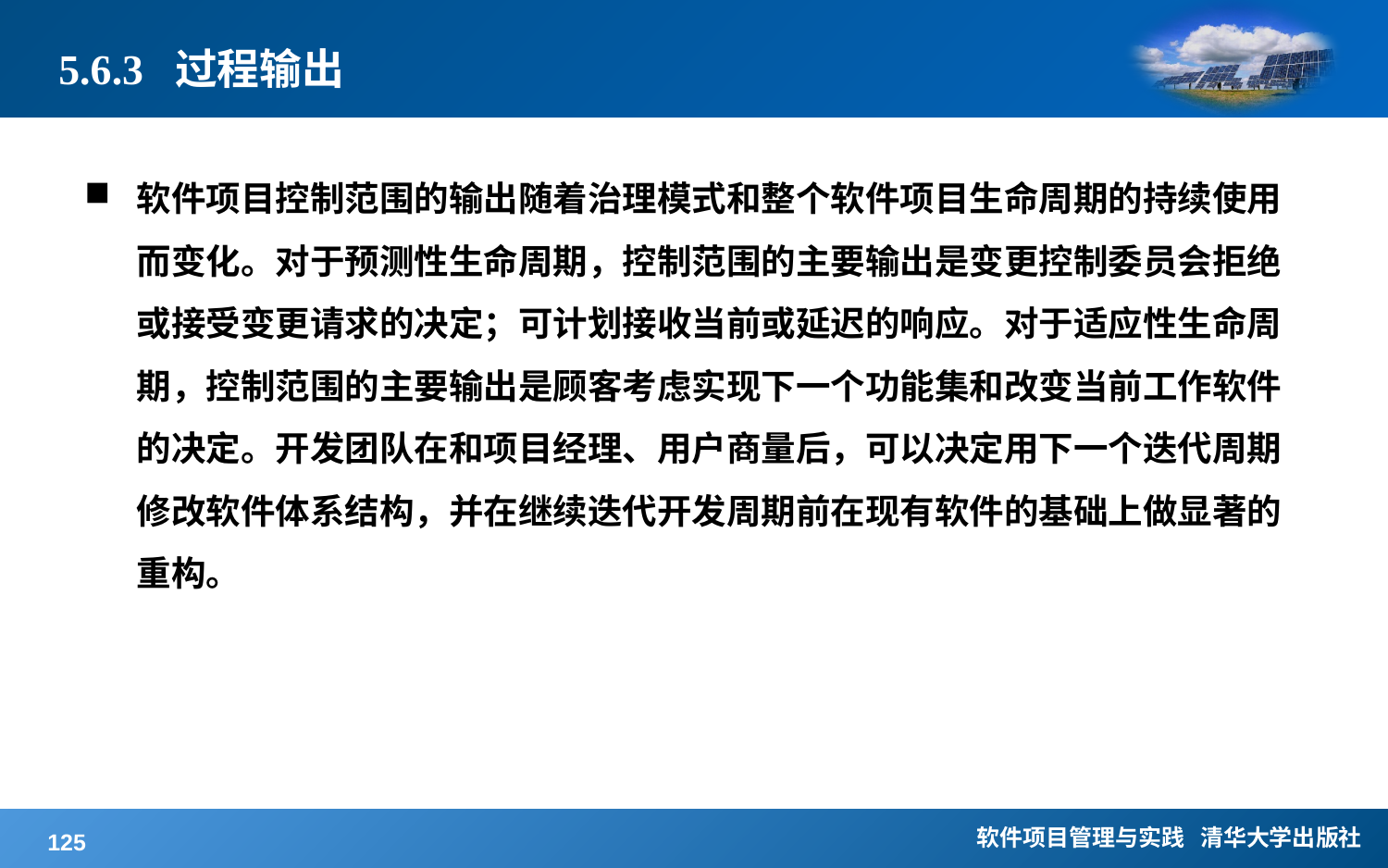

# 5.6.3  过程输出
软件项目控制范围的输出随着治理模式和整个软件项目生命周期的持续使用而变化。对于预测性生命周期，控制范围的主要输出是变更控制委员会拒绝或接受变更请求的决定；可计划接收当前或延迟的响应。对于适应性生命周期，控制范围的主要输出是顾客考虑实现下一个功能集和改变当前工作软件的决定。开发团队在和项目经理、用户商量后，可以决定用下一个迭代周期修改软件体系结构，并在继续迭代开发周期前在现有软件的基础上做显著的重构。